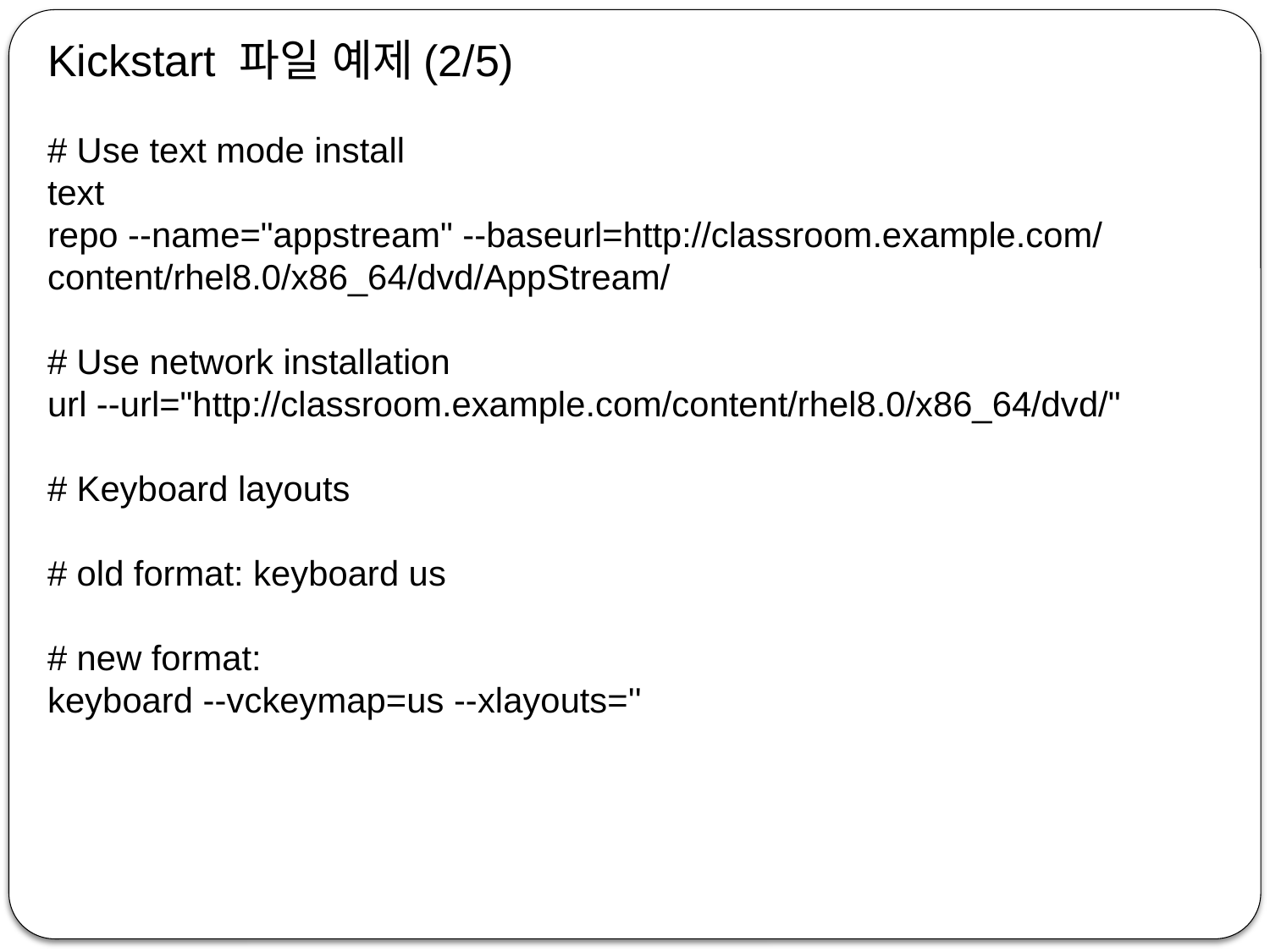

Kickstart 파일 예제(2/5)

# Use text mode install
text
repo --name="appstream" --baseurl=http://classroom.example.com/content/rhel8.0/x86_64/dvd/AppStream/

# Use network installation
url --url="http://classroom.example.com/content/rhel8.0/x86_64/dvd/"

# Keyboard layouts

# old format: keyboard us

# new format:
keyboard --vckeymap=us --xlayouts=''